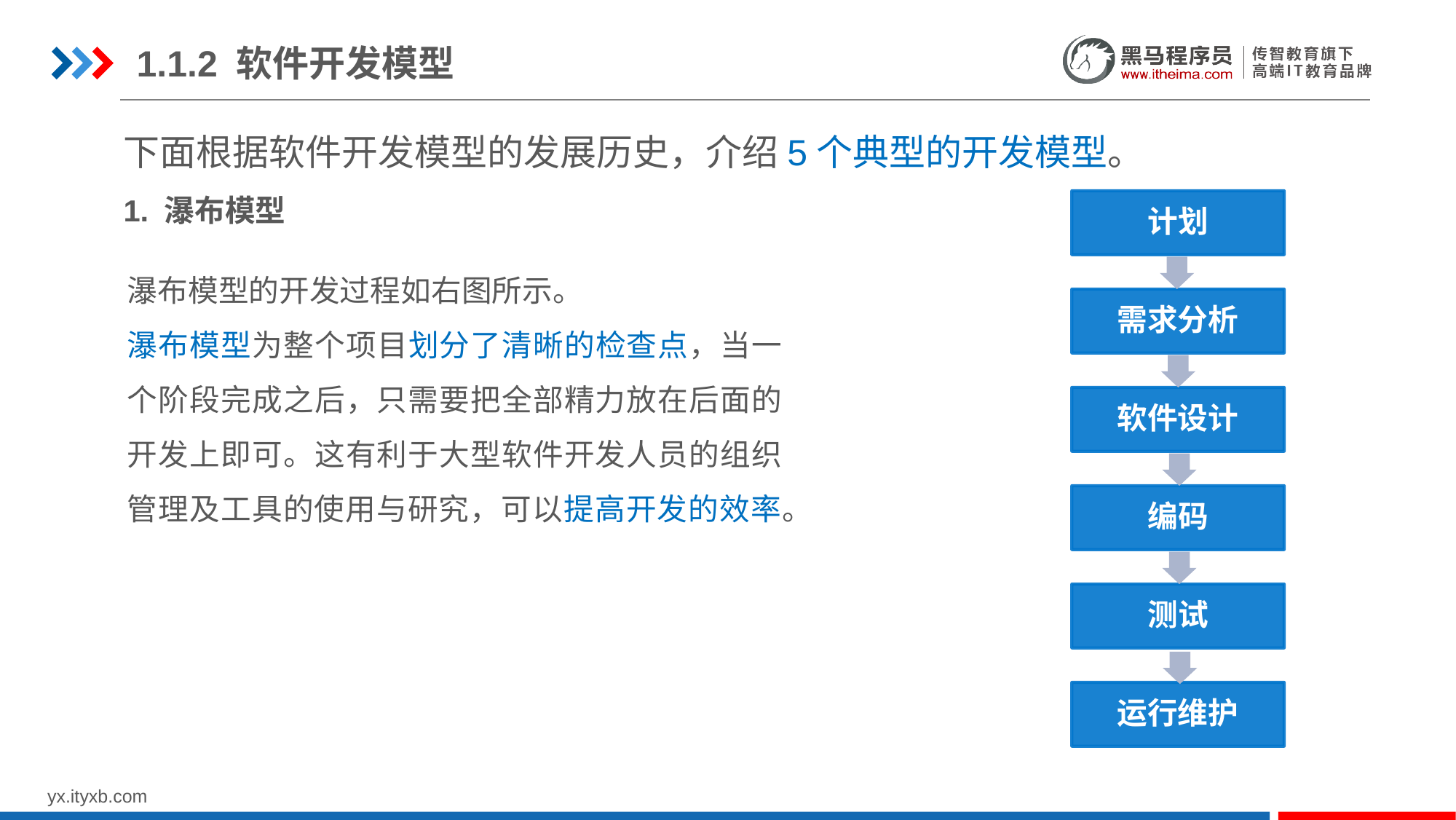

1.1.2 软件开发模型
下面根据软件开发模型的发展历史，介绍5个典型的开发模型。
1. 瀑布模型
计划
瀑布模型的开发过程如右图所示。
瀑布模型为整个项目划分了清晰的检查点，当一个阶段完成之后，只需要把全部精力放在后面的开发上即可。这有利于大型软件开发人员的组织管理及工具的使用与研究，可以提高开发的效率。

需求分析

软件设计

编码

测试

运行维护